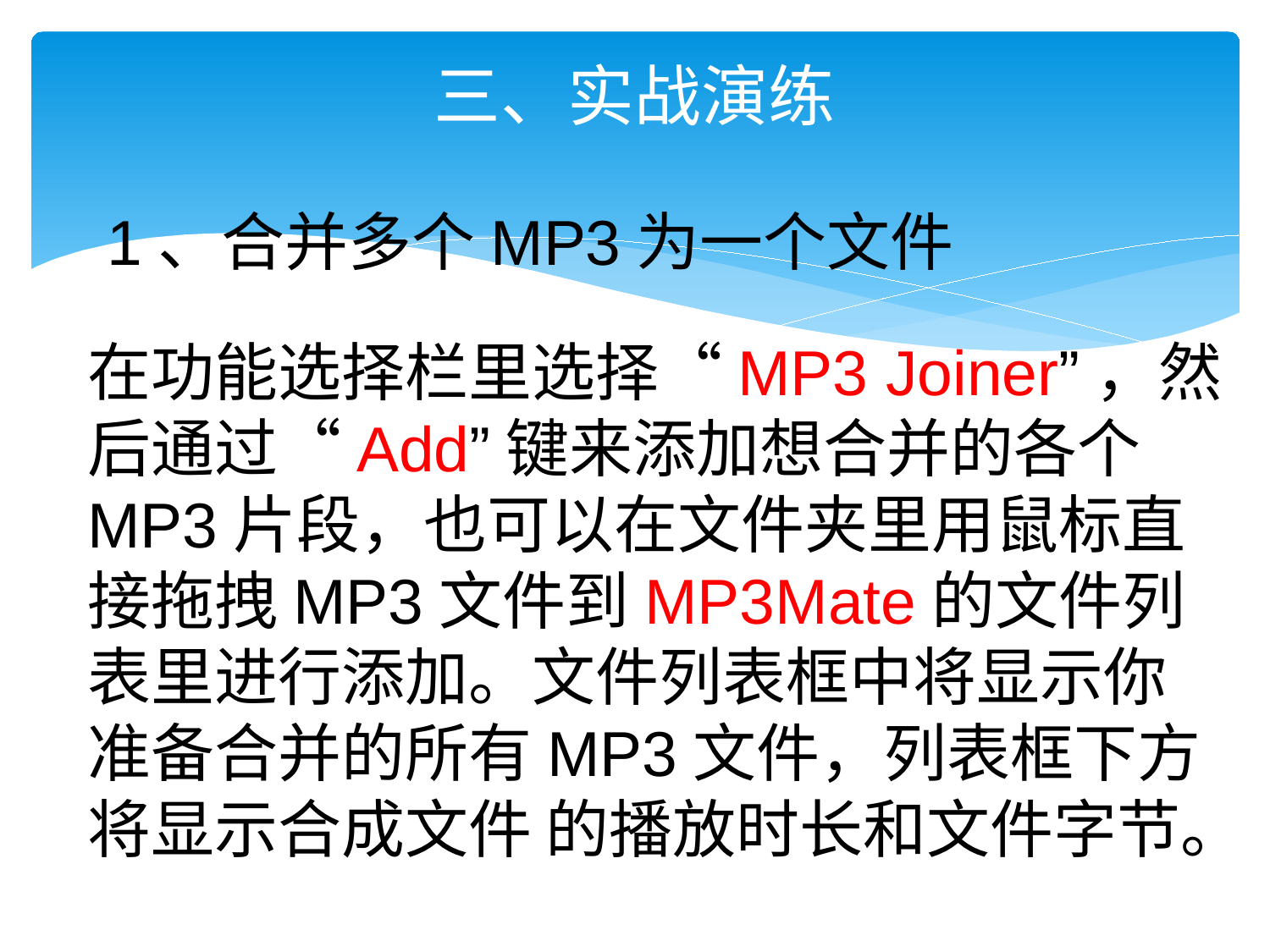

# 三、实战演练
1、合并多个MP3为一个文件
在功能选择栏里选择“MP3 Joiner”，然后通过“Add”键来添加想合并的各个MP3片段，也可以在文件夹里用鼠标直接拖拽MP3文件到MP3Mate的文件列表里进行添加。文件列表框中将显示你准备合并的所有MP3文件，列表框下方将显示合成文件 的播放时长和文件字节。